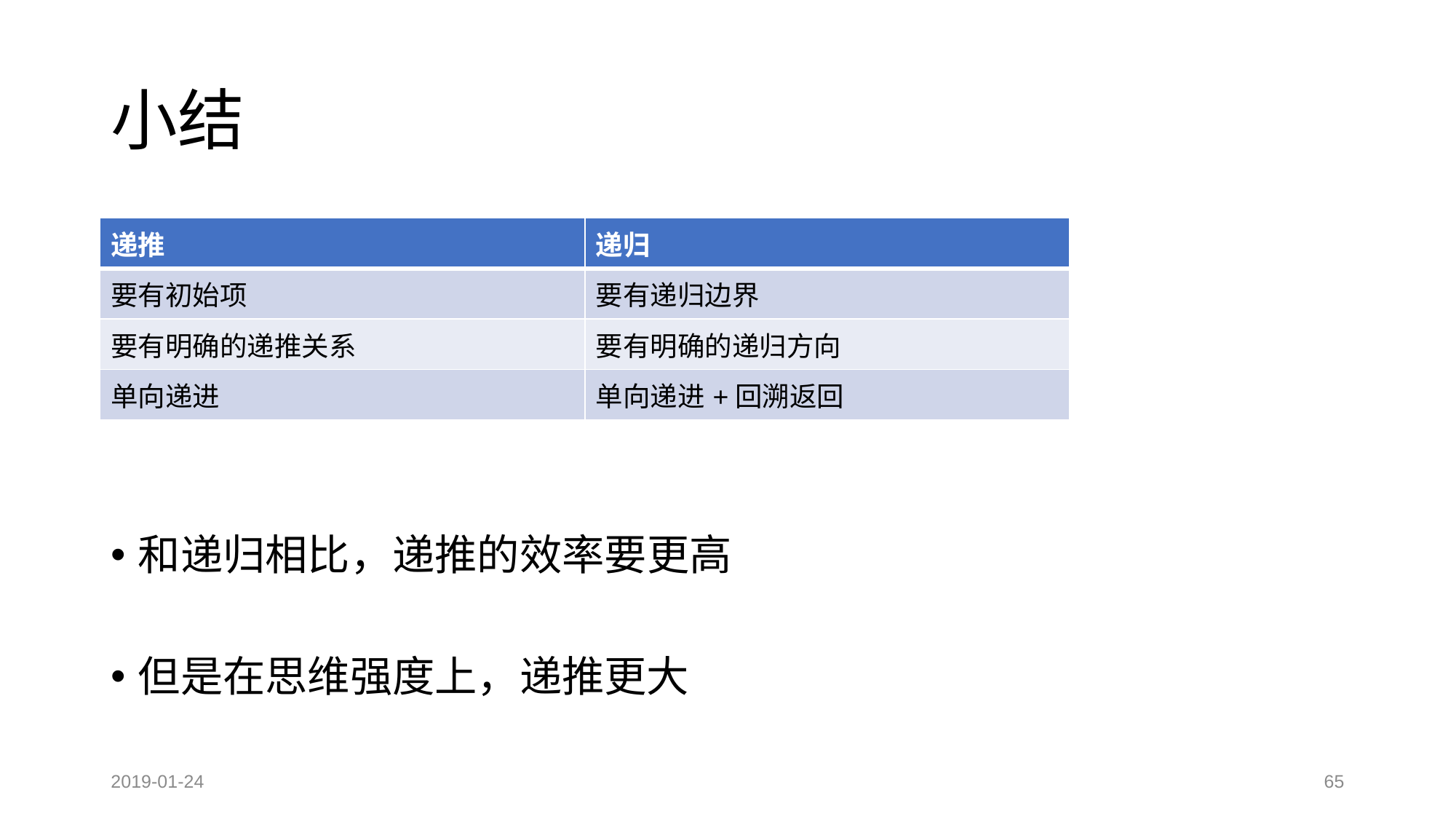

# 小结

和递归相比，递推的效率要更高

但是在思维强度上，递推更大
| 递推 | 递归 |
| --- | --- |
| 要有初始项 | 要有递归边界 |
| 要有明确的递推关系 | 要有明确的递归方向 |
| 单向递进 | 单向递进+回溯返回 |
2019-01-24
65